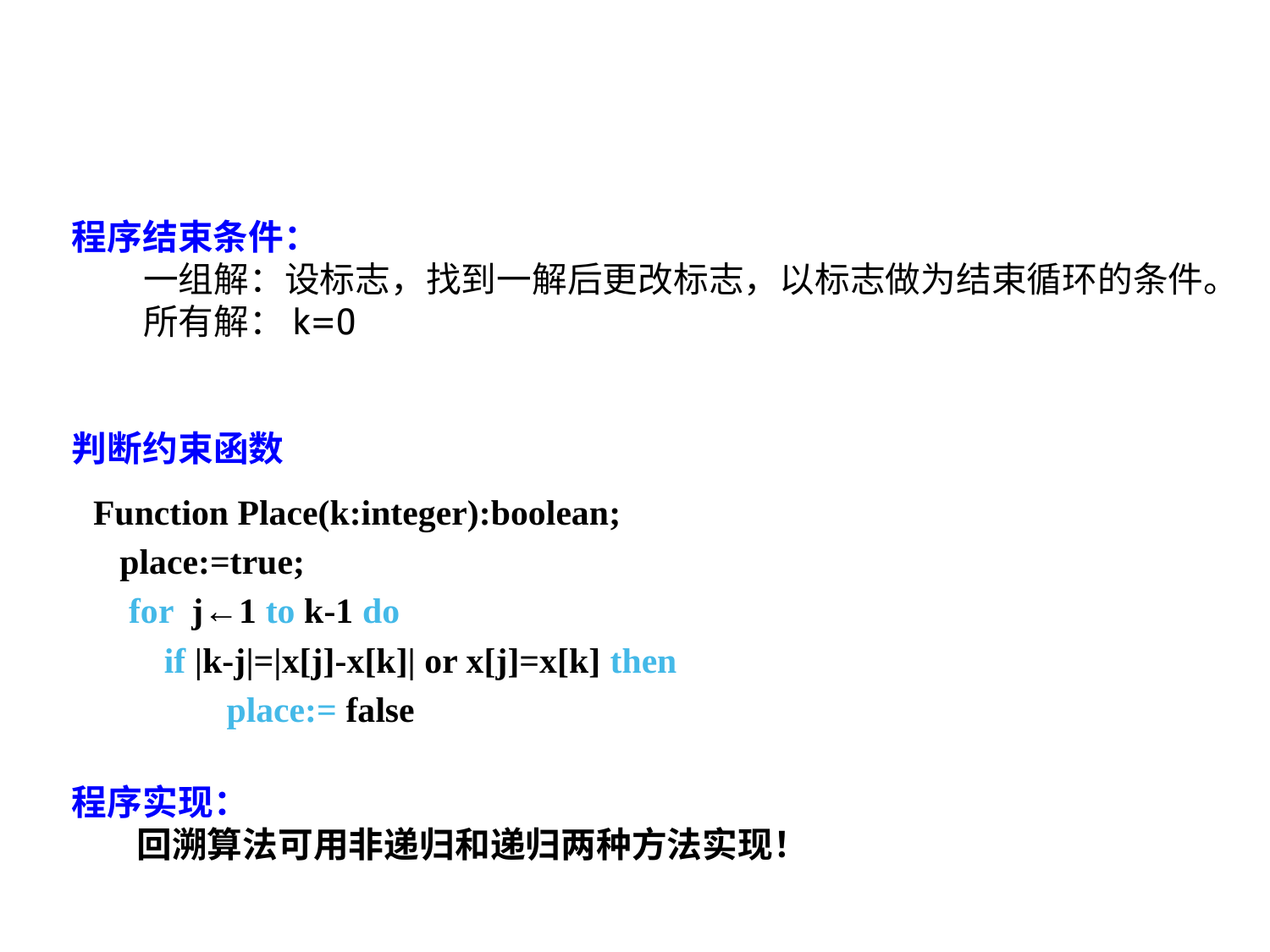

N皇后问题
程序结束条件：
        一组解：设标志，找到一解后更改标志，以标志做为结束循环的条件。
        所有解：k=0
判断约束函数
Function Place(k:integer):boolean;
   place:=true;
    for  j←1 to k-1 do
        if |k-j|=|x[j]-x[k]| or x[j]=x[k] then
               place:= false
程序实现：
       回溯算法可用非递归和递归两种方法实现！